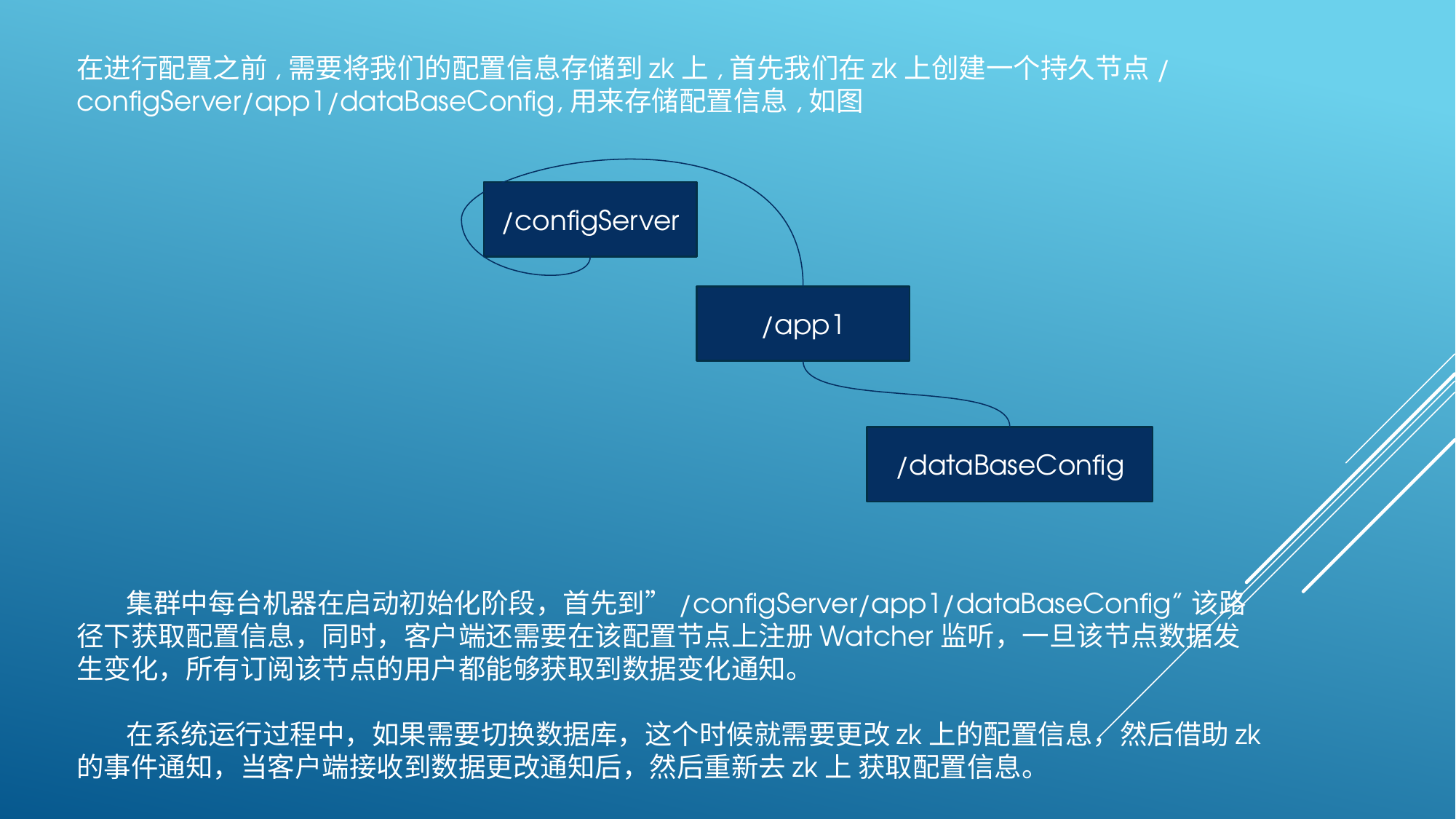

在进行配置之前,需要将我们的配置信息存储到zk上,首先我们在zk上创建一个持久节点/configServer/app1/dataBaseConfig,用来存储配置信息,如图
/configServer
/app1
/dataBaseConfig
       集群中每台机器在启动初始化阶段，首先到”/configServer/app1/dataBaseConfig”该路径下获取配置信息，同时，客户端还需要在该配置节点上注册Watcher监听，一旦该节点数据发生变化，所有订阅该节点的用户都能够获取到数据变化通知。

       在系统运行过程中，如果需要切换数据库，这个时候就需要更改zk上的配置信息，然后借助zk的事件通知，当客户端接收到数据更改通知后，然后重新去zk上 获取配置信息。